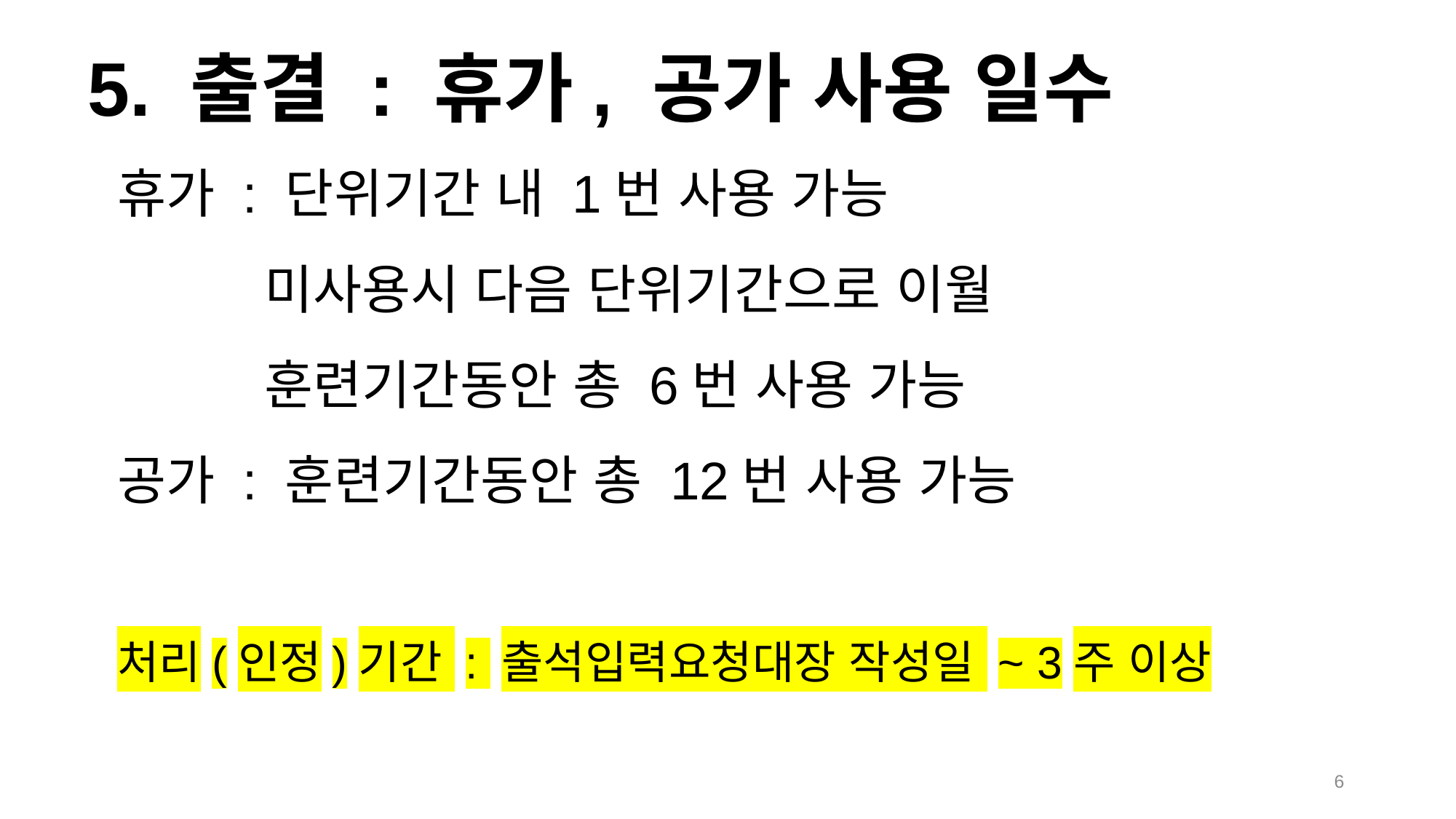

5. 출결 : 휴가, 공가 사용 일수
휴가 : 단위기간 내 1번 사용 가능
         미사용시 다음 단위기간으로 이월
         훈련기간동안 총 6번 사용 가능
공가 : 훈련기간동안 총 12번 사용 가능

처리(인정)기간 : 출석입력요청대장 작성일 ~ 3주 이상

6